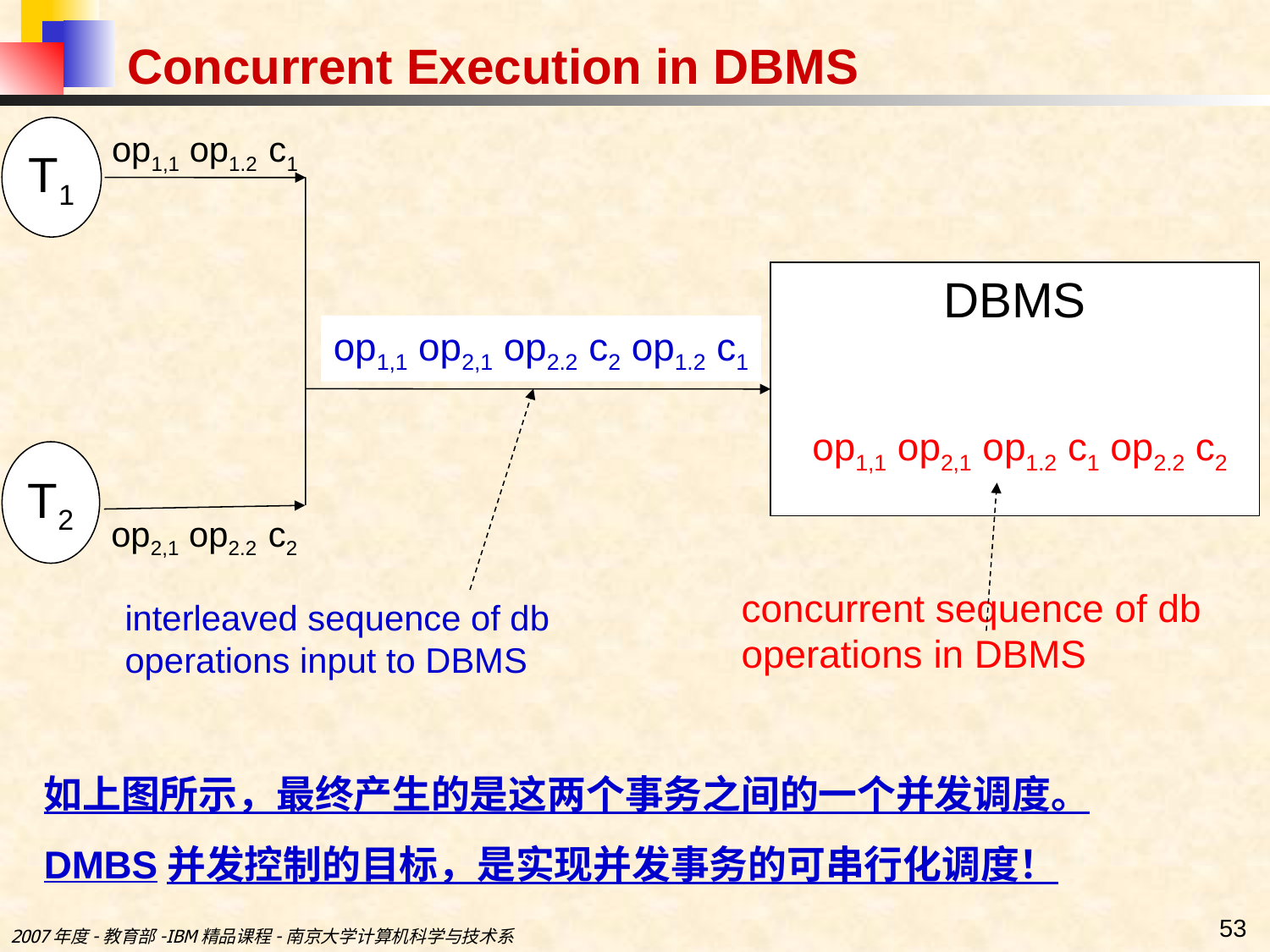

# Concurrent Execution in DBMS
T1
op1,1 op1.2  c1

DBMS
op1,1 op2,1 op2.2 c2 op1.2 c1

op1,1 op2,1 op1.2 c1 op2.2 c2

concurrent sequence of db
operations in DBMS
T2
op2,1 op2.2  c2

interleaved sequence of db
operations input to DBMS
如上图所示，最终产生的是这两个事务之间的一个并发调度。
DMBS并发控制的目标，是实现并发事务的可串行化调度！
53